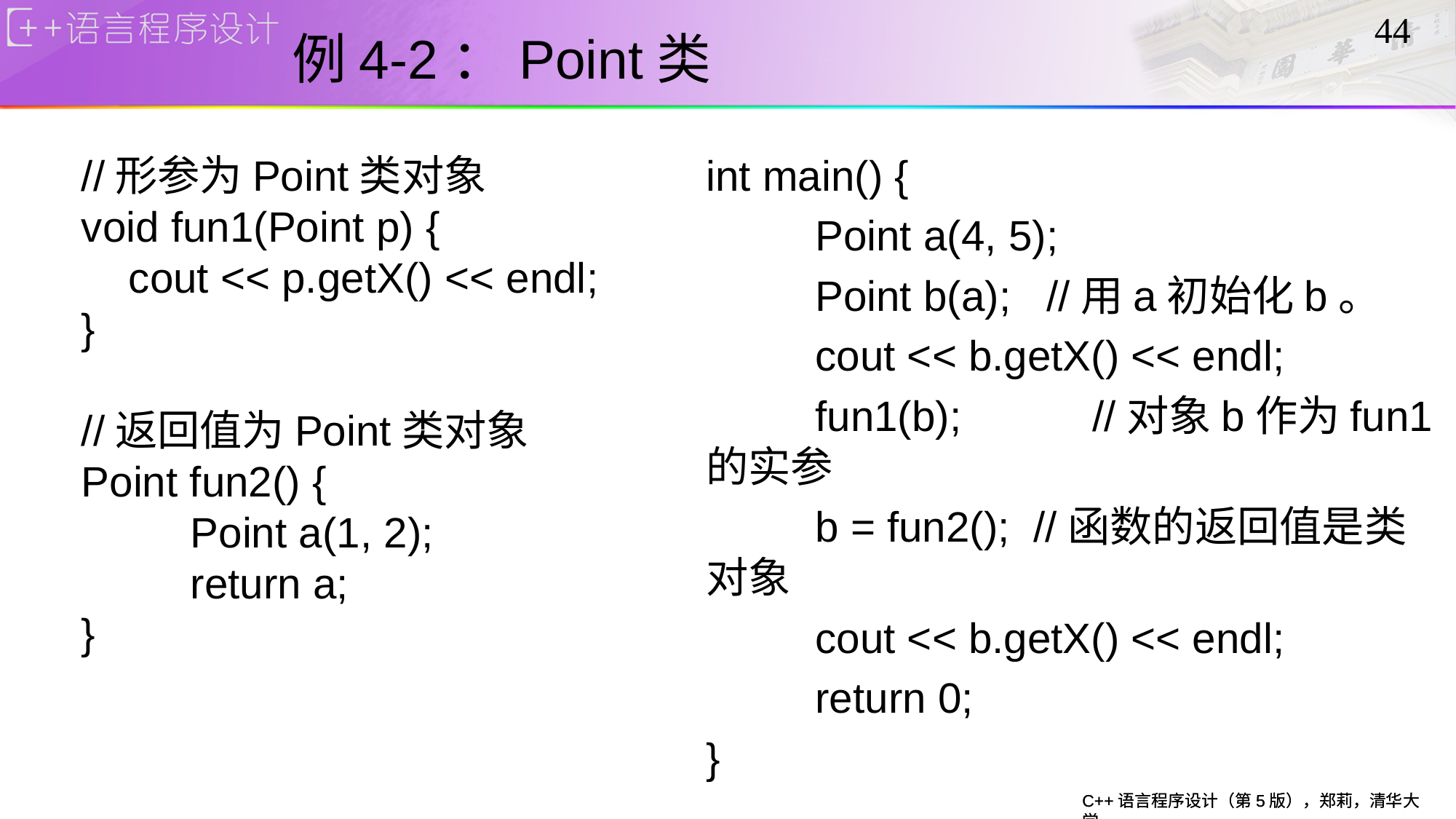

# 例4-2：Point类
//形参为Point类对象
void fun1(Point p) {
    cout << p.getX() << endl;
}

//返回值为Point类对象
Point fun2() {
	Point a(1, 2);
	return a;
}
int main() {
	Point a(4, 5);
	Point b(a);   //用a初始化b。
	cout << b.getX() << endl;
	fun1(b);	     //对象b作为fun1的实参
	b = fun2();  //函数的返回值是类对象
	cout << b.getX() << endl;
	return 0;
}